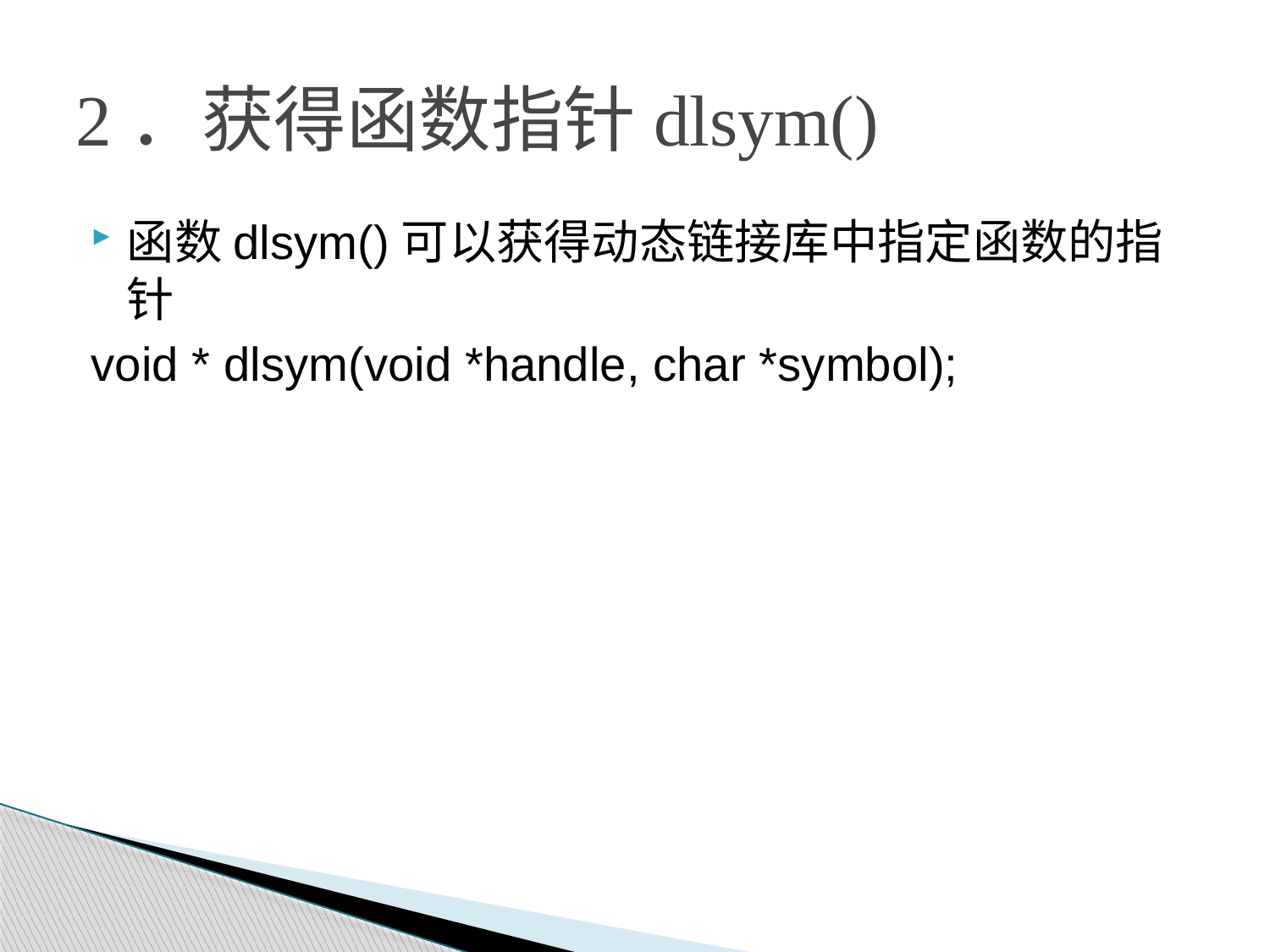

# 2．获得函数指针dlsym()
函数dlsym()可以获得动态链接库中指定函数的指针
void * dlsym(void *handle, char *symbol);